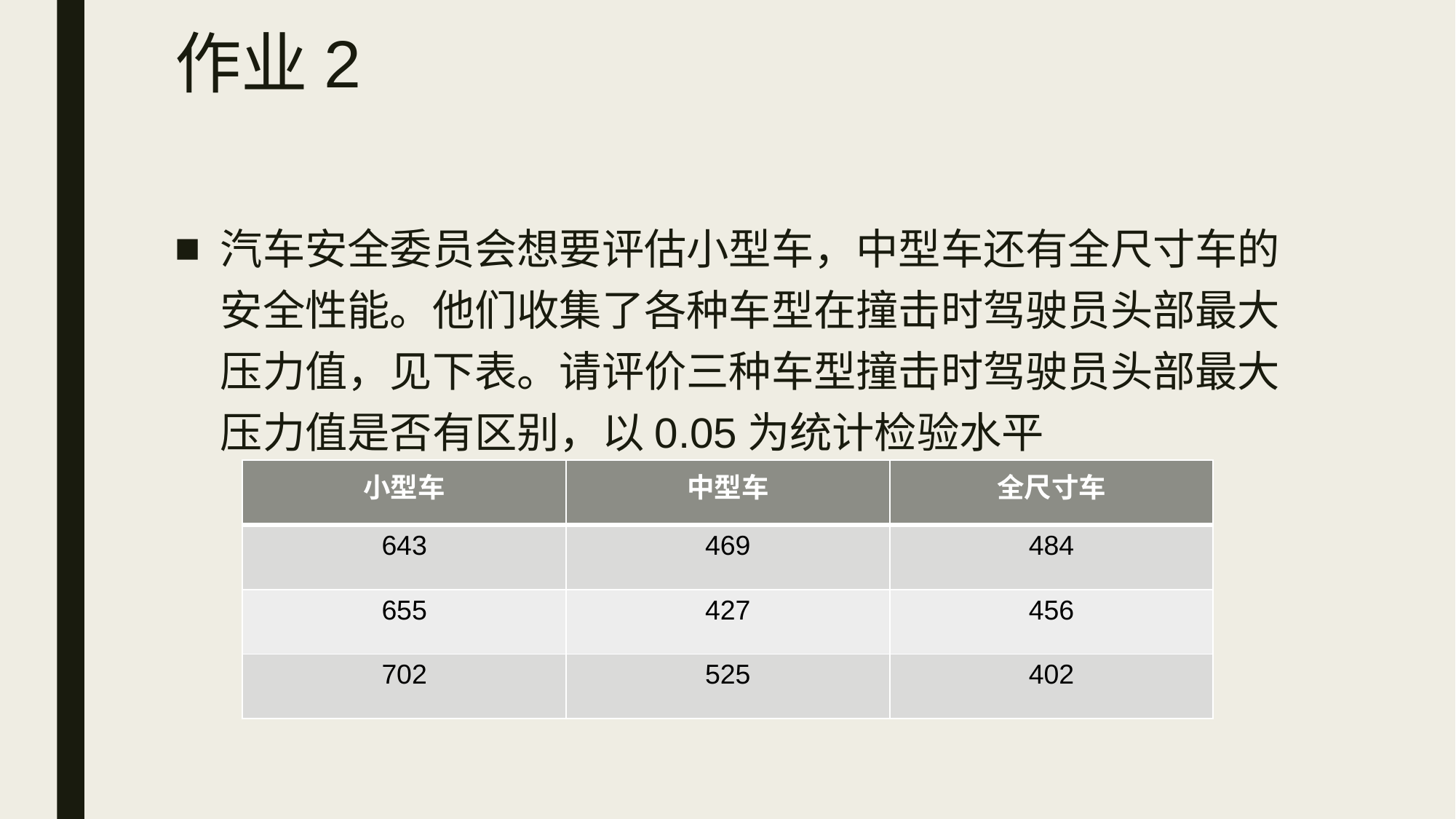

# 作业2
汽车安全委员会想要评估小型车，中型车还有全尺寸车的安全性能。他们收集了各种车型在撞击时驾驶员头部最大压力值，见下表。请评价三种车型撞击时驾驶员头部最大压力值是否有区别，以0.05为统计检验水平

| 小型车 | 中型车 | 全尺寸车 |
| --- | --- | --- |
| 643 | 469 | 484 |
| 655 | 427 | 456 |
| 702 | 525 | 402 |